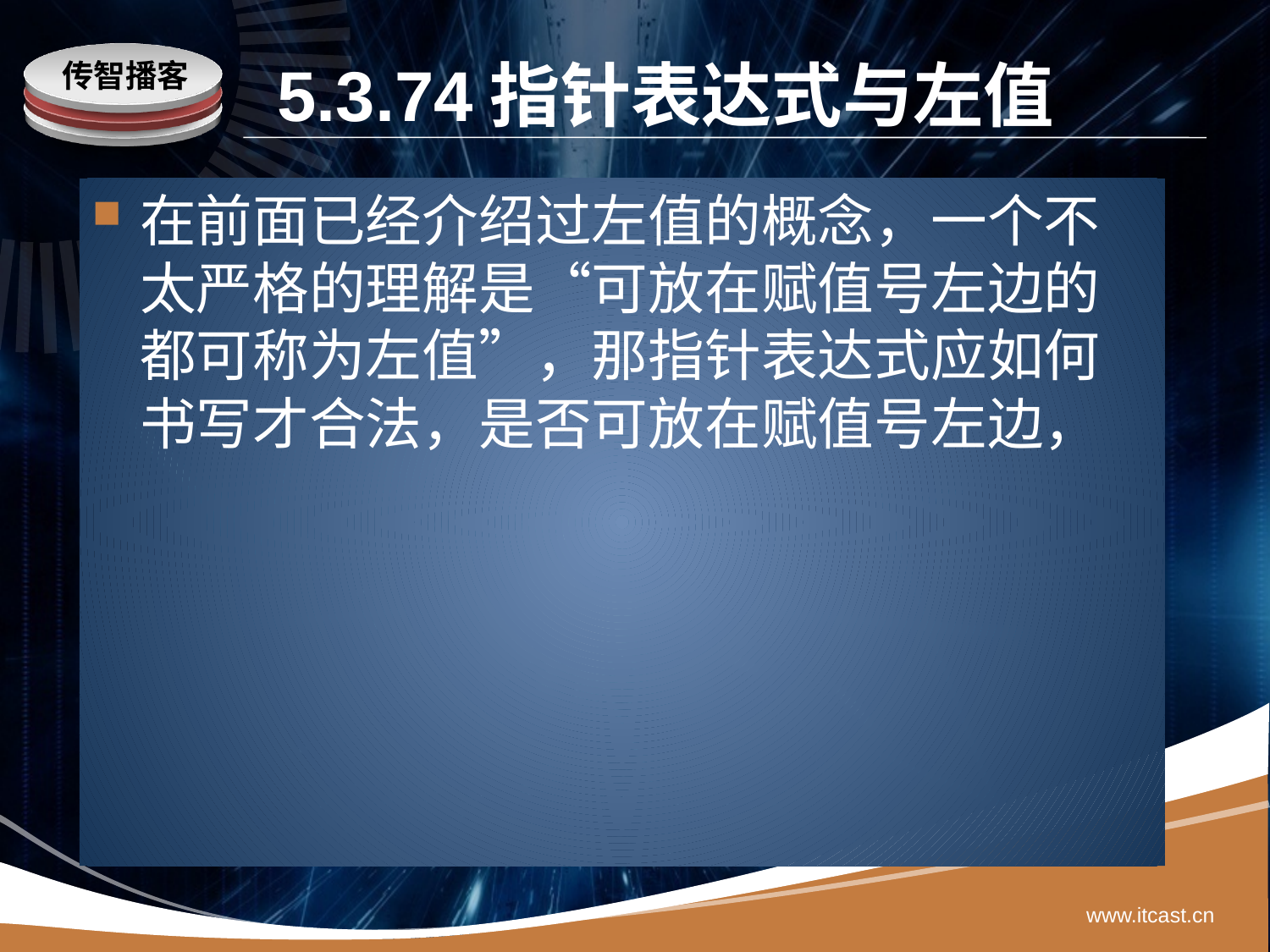

# 5.3.74指针表达式与左值
在前面已经介绍过左值的概念，一个不太严格的理解是“可放在赋值号左边的都可称为左值”，那指针表达式应如何书写才合法，是否可放在赋值号左边，
www.itcast.cn